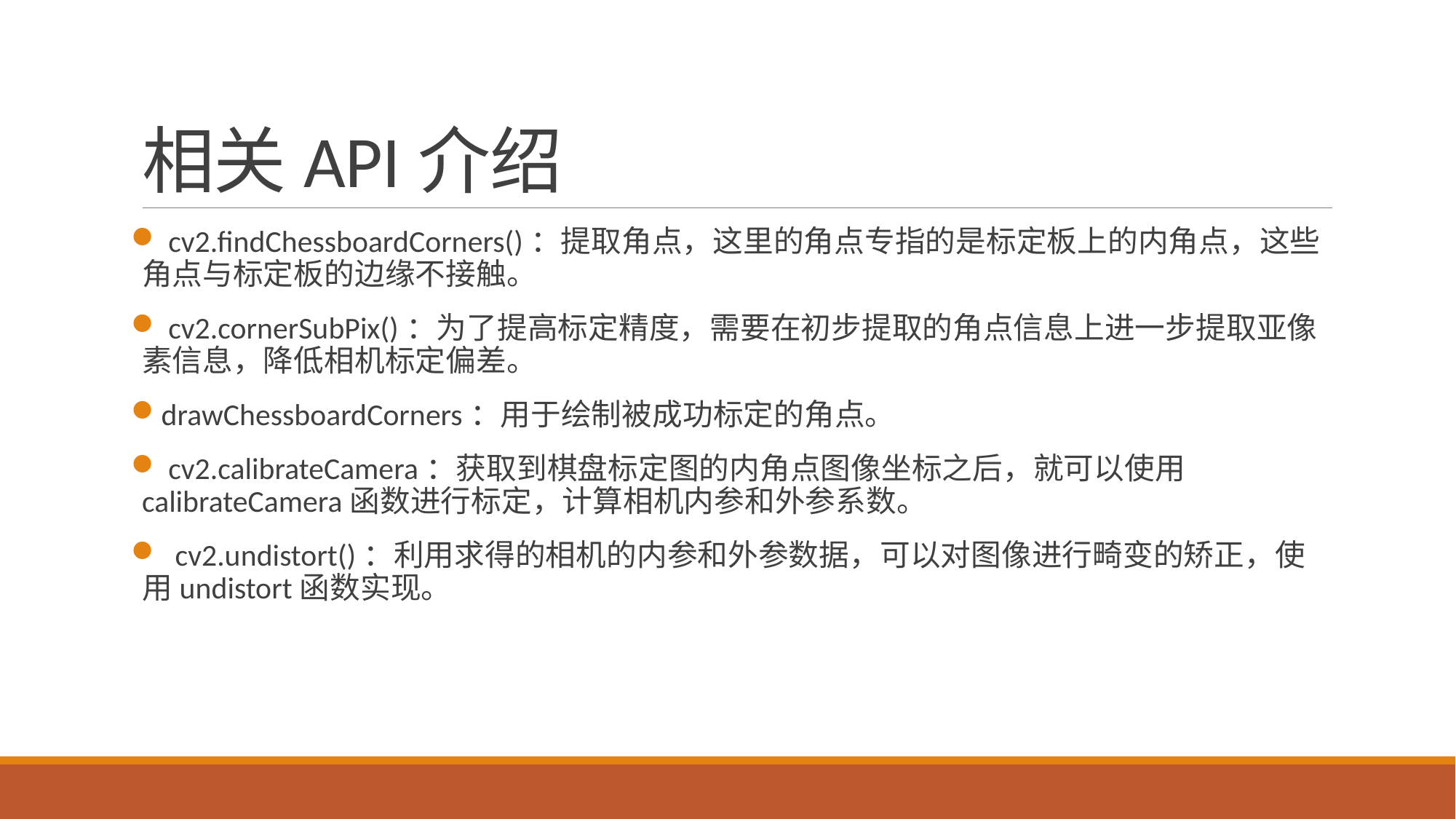

# 相关API介绍
 cv2.findChessboardCorners()：提取角点，这里的角点专指的是标定板上的内角点，这些角点与标定板的边缘不接触。
 cv2.cornerSubPix()：为了提高标定精度，需要在初步提取的角点信息上进一步提取亚像素信息，降低相机标定偏差。
drawChessboardCorners：用于绘制被成功标定的角点。
 cv2.calibrateCamera：获取到棋盘标定图的内角点图像坐标之后，就可以使用calibrateCamera函数进行标定，计算相机内参和外参系数。
  cv2.undistort()：利用求得的相机的内参和外参数据，可以对图像进行畸变的矫正，使用undistort函数实现。